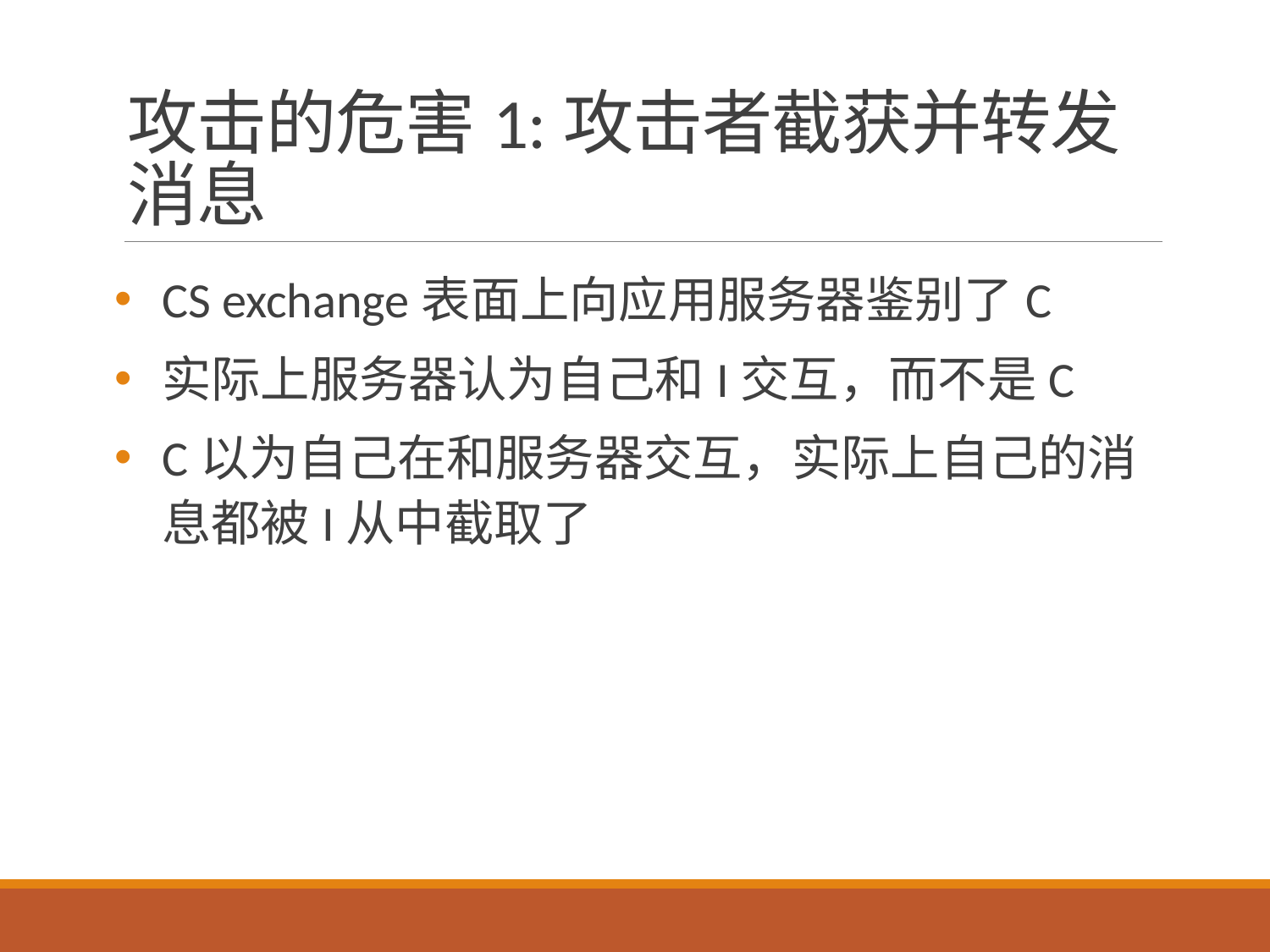

# 攻击的危害1:攻击者截获并转发消息
CS exchange表面上向应用服务器鉴别了C
实际上服务器认为自己和I交互，而不是C
C以为自己在和服务器交互，实际上自己的消息都被I从中截取了